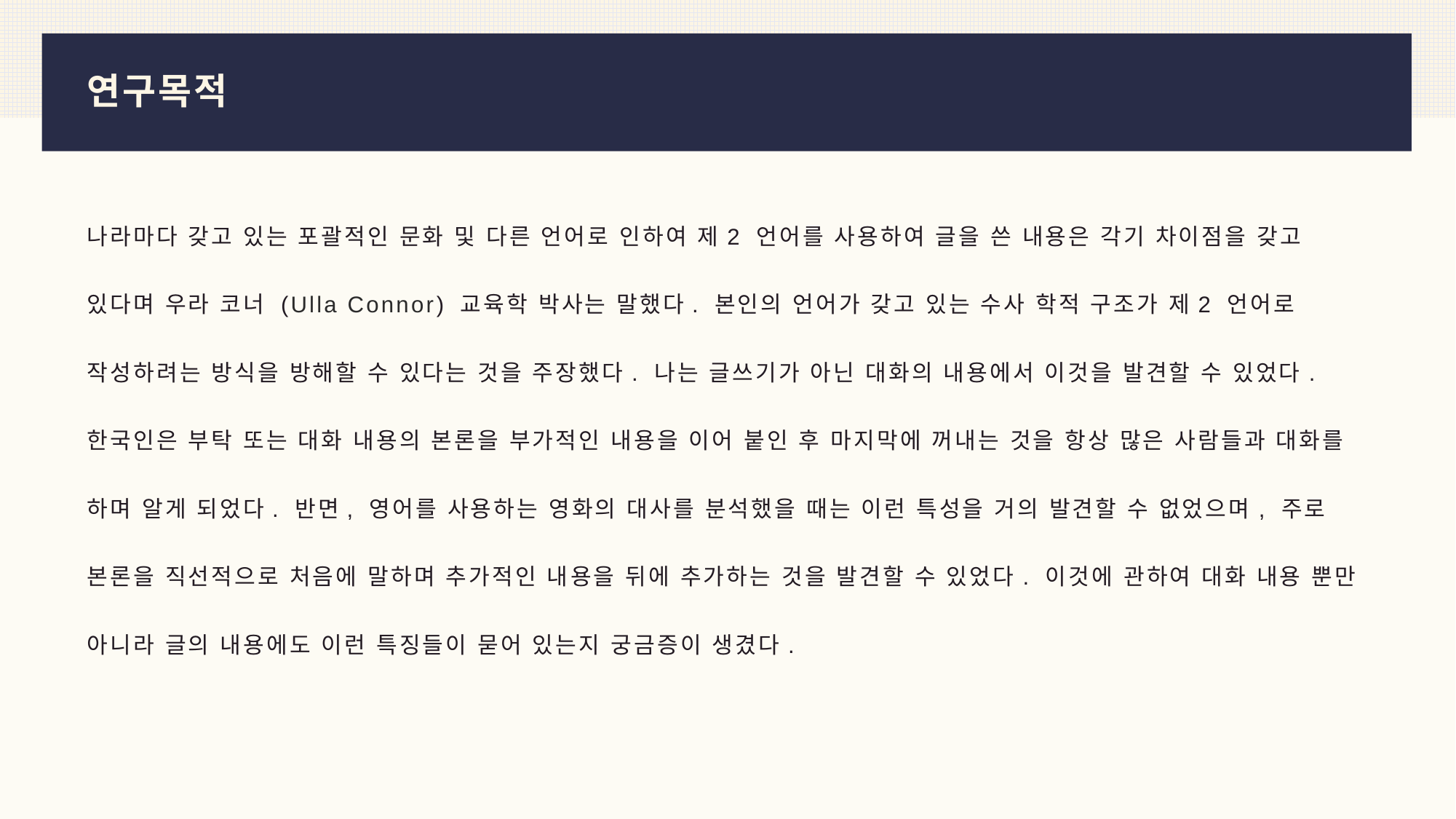

# 연구목적
나라마다 갖고 있는 포괄적인 문화 및 다른 언어로 인하여 제2 언어를 사용하여 글을 쓴 내용은 각기 차이점을 갖고 있다며 우라 코너 (Ulla Connor) 교육학 박사는 말했다. 본인의 언어가 갖고 있는 수사 학적 구조가 제2 언어로 작성하려는 방식을 방해할 수 있다는 것을 주장했다. 나는 글쓰기가 아닌 대화의 내용에서 이것을 발견할 수 있었다. 한국인은 부탁 또는 대화 내용의 본론을 부가적인 내용을 이어 붙인 후 마지막에 꺼내는 것을 항상 많은 사람들과 대화를 하며 알게 되었다. 반면, 영어를 사용하는 영화의 대사를 분석했을 때는 이런 특성을 거의 발견할 수 없었으며, 주로 본론을 직선적으로 처음에 말하며 추가적인 내용을 뒤에 추가하는 것을 발견할 수 있었다. 이것에 관하여 대화 내용 뿐만 아니라 글의 내용에도 이런 특징들이 묻어 있는지 궁금증이 생겼다.